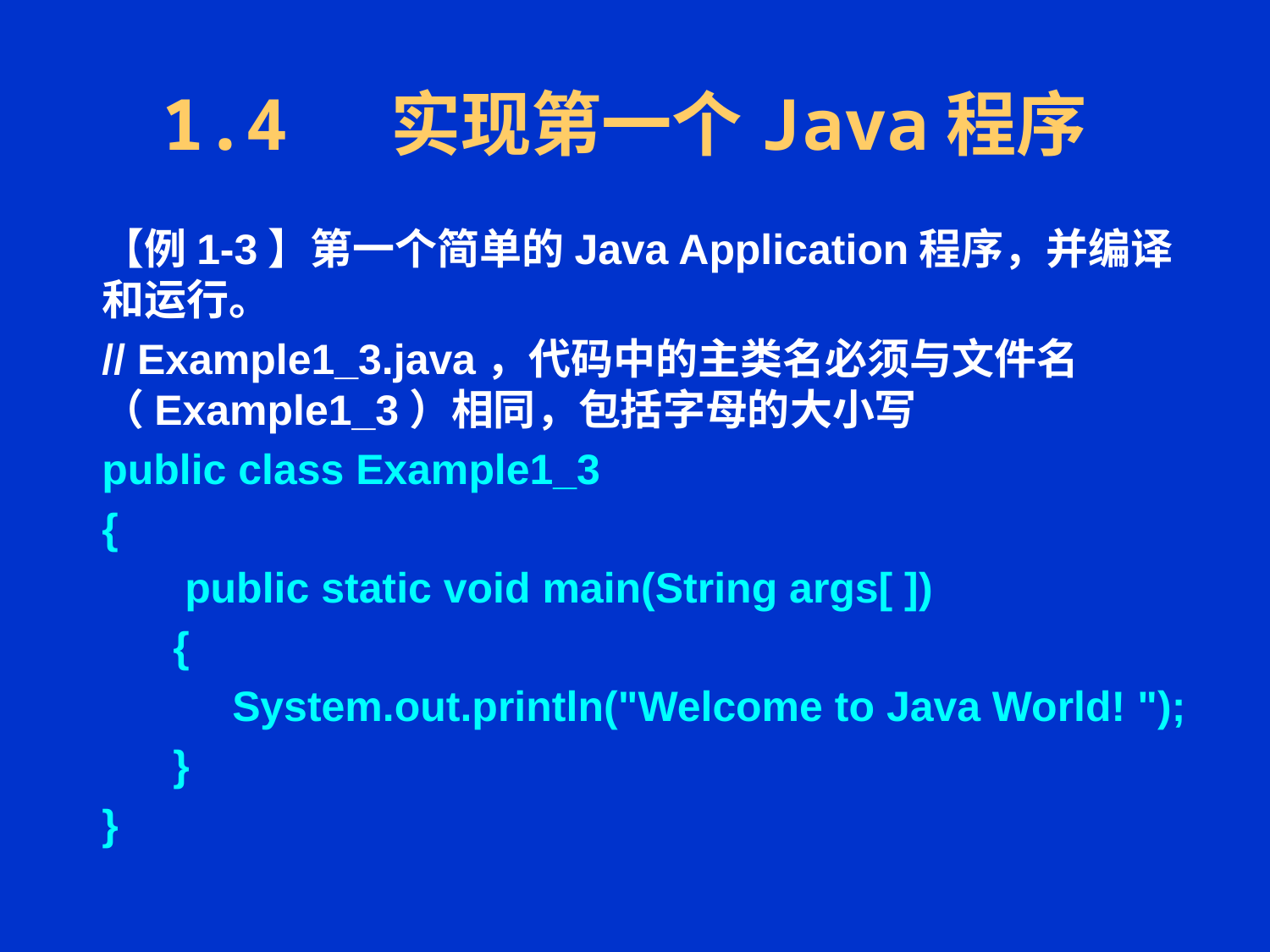

# 1.4  实现第一个Java程序
【例1-3】第一个简单的Java Application程序，并编译和运行。
// Example1_3.java，代码中的主类名必须与文件名（Example1_3）相同，包括字母的大小写
public class Example1_3
{
       public static void main(String args[ ])
      {
           System.out.println("Welcome to Java World! ");
      }
}